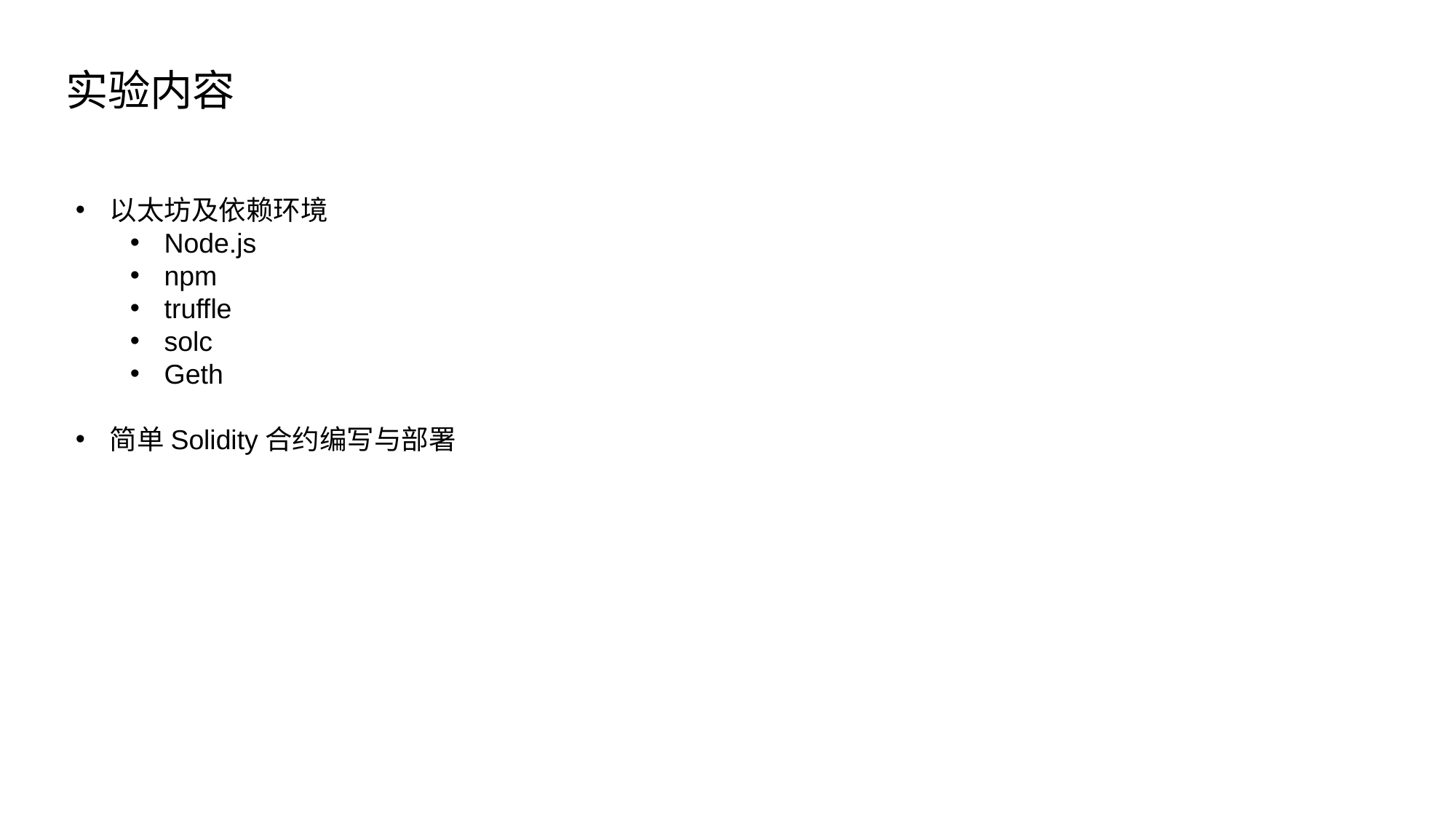

实验内容
以太坊及依赖环境
Node.js
npm
truffle
solc
Geth

简单Solidity合约编写与部署